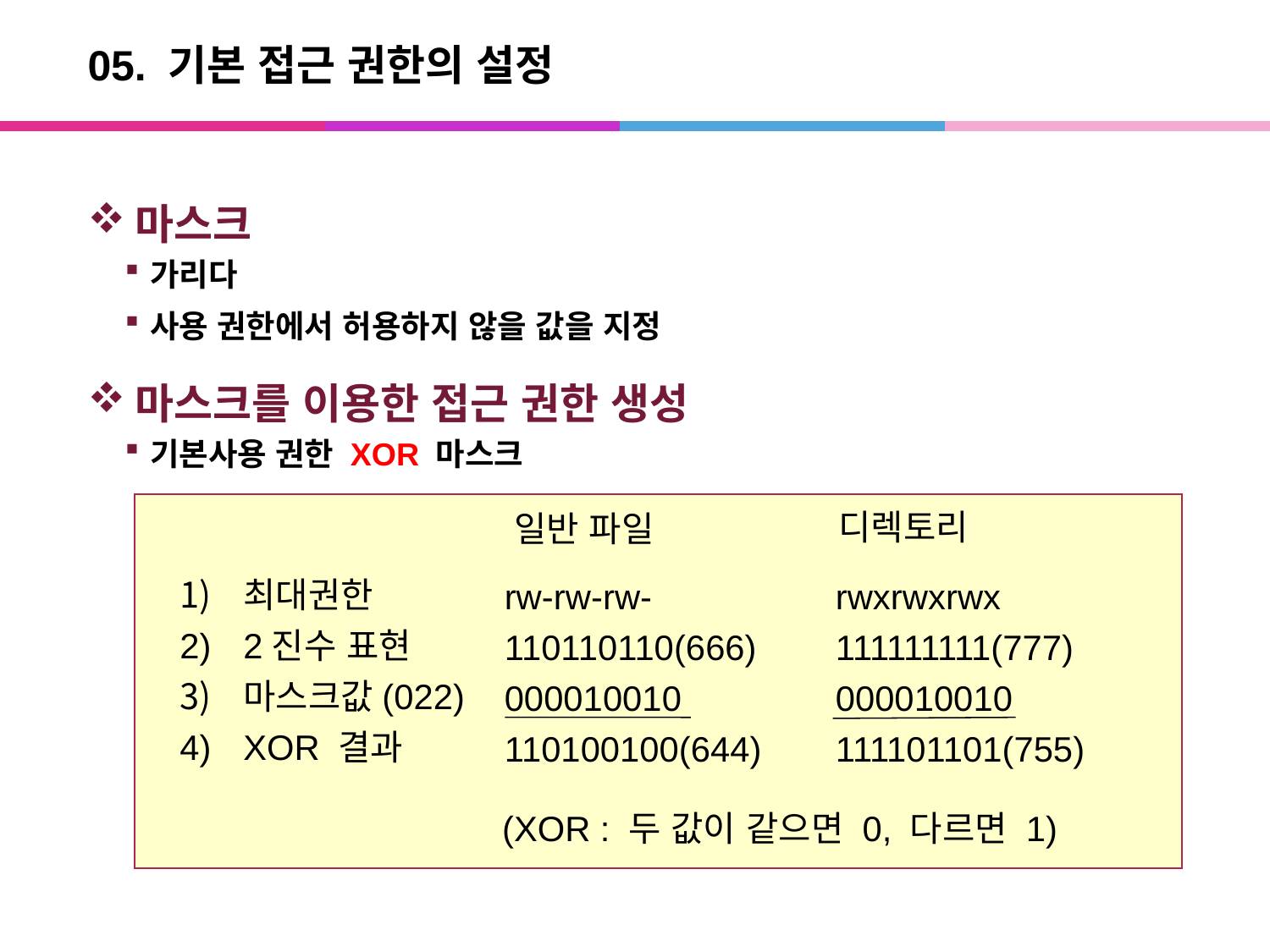

# 05. 기본 접근 권한의 설정
마스크
가리다
사용 권한에서 허용하지 않을 값을 지정
마스크를 이용한 접근 권한 생성
기본사용 권한 XOR 마스크

디렉토리
일반 파일
최대권한
2진수 표현
마스크값(022)
XOR 결과
rw-rw-rw-
110110110(666)
000010010
110100100(644)
rwxrwxrwx
111111111(777)
000010010
111101101(755)

(XOR : 두 값이 같으면 0, 다르면 1)